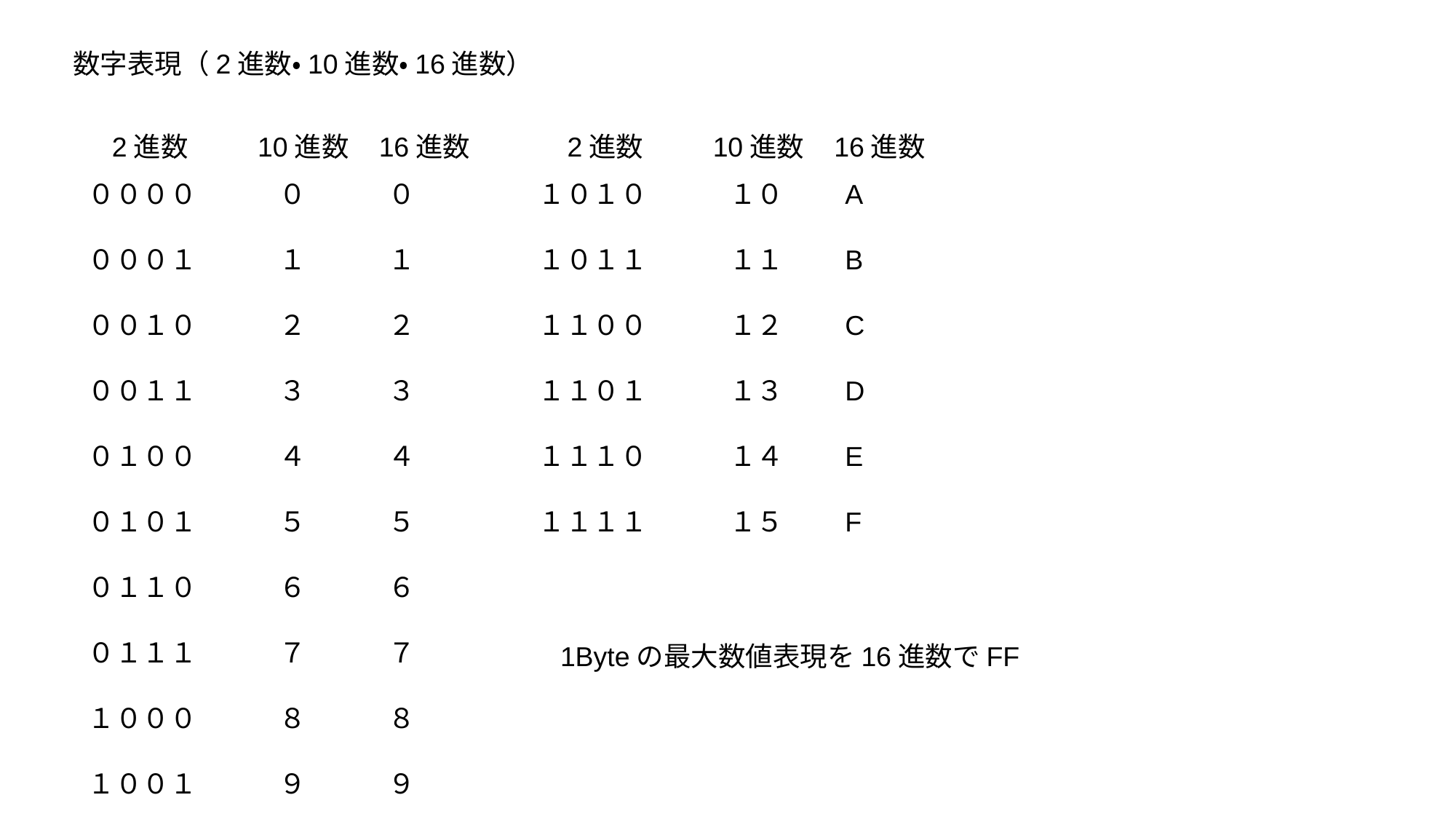

数字表現（2進数・10進数・16進数）
2進数
10進数
16進数
2進数
10進数
16進数
００００　　　０　　　０

０００１　　　１　　　１

００１０　　　２　　　２

００１１　　　３　　　３

０１００　　　４　　　４

０１０１　　　５　　　５

０１１０　　　６　　　６

０１１１　　　７　　　７

１０００　　　８　　　８

１００１　　　９　　　９

１０１０　　　１０　　A

１０１１　　　１１　　B

１１００　　　１２　　C

１１０１　　　１３　　D

１１１０　　　１４　　E

１１１１　　　１５　　F
1Byteの最大数値表現を16進数でFF